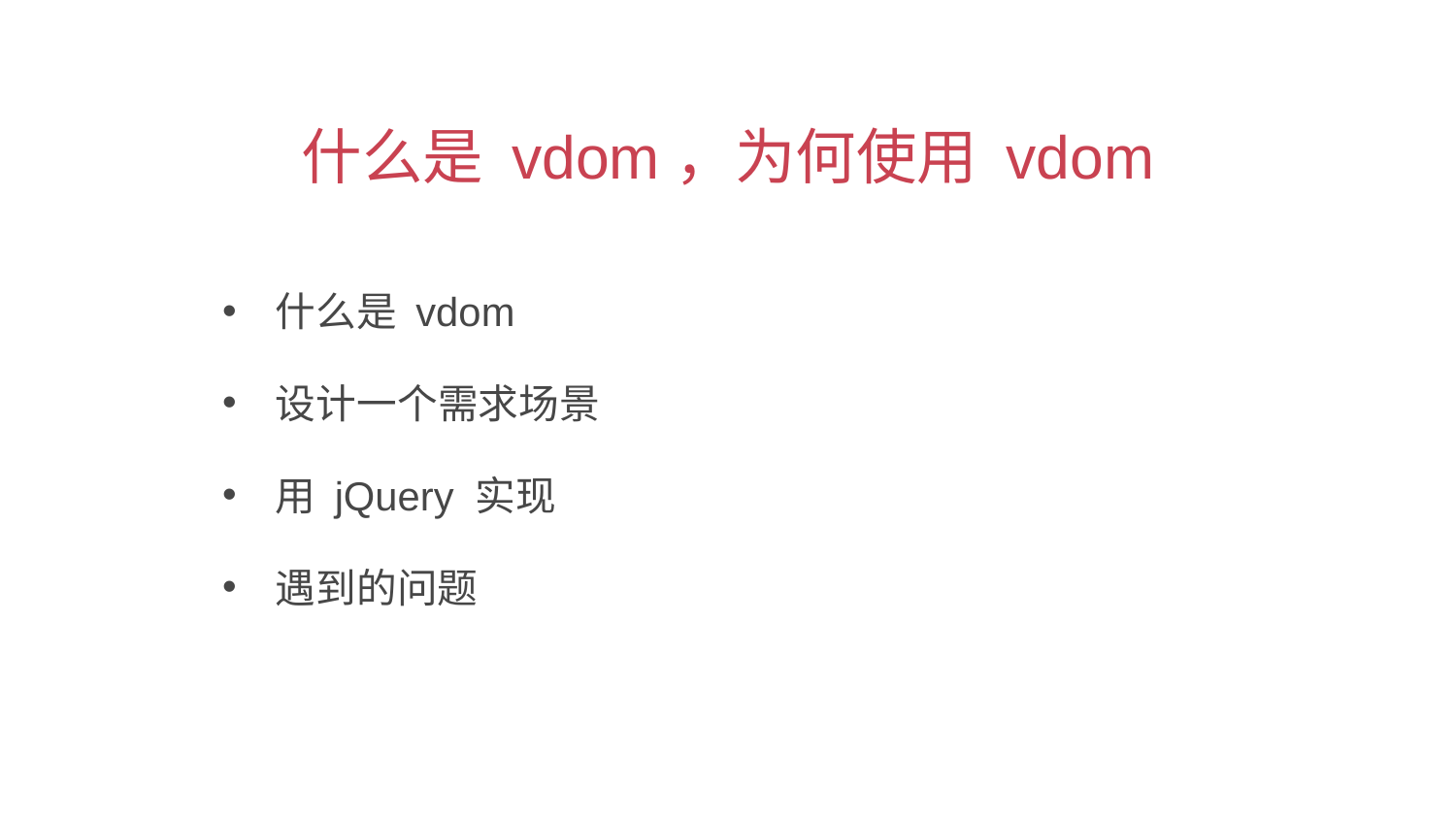

什么是 vdom，为何使用 vdom
 什么是 vdom
 设计一个需求场景
 用 jQuery 实现
 遇到的问题